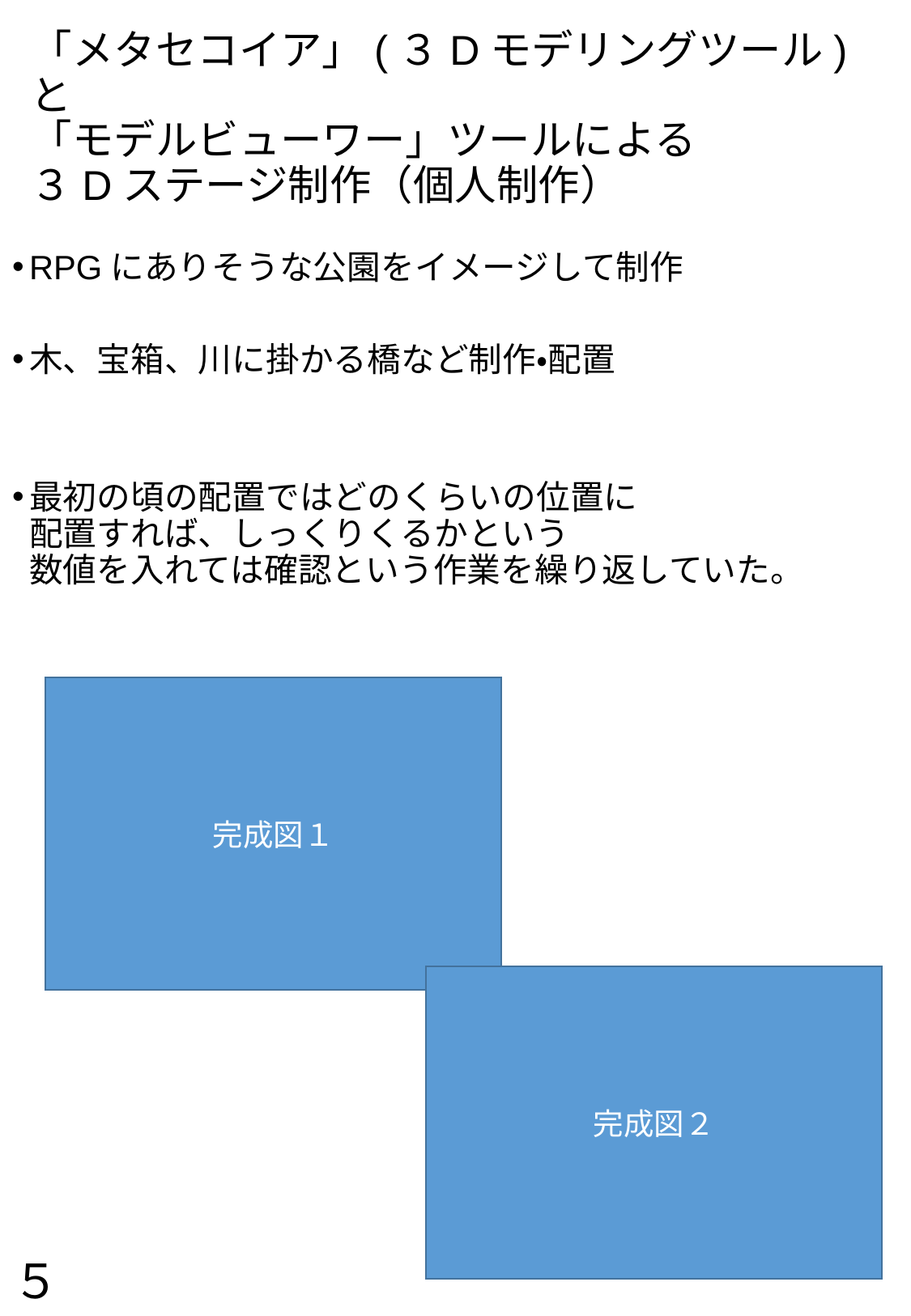

# 「メタセコイア」(３Dモデリングツール)と 「モデルビューワー」ツールによる ３Dステージ制作（個人制作）
RPGにありそうな公園をイメージして制作

木、宝箱、川に掛かる橋など制作・配置

最初の頃の配置ではどのくらいの位置に　　　　　　　配置すれば、しっくりくるかという　　　　　　　　　数値を入れては確認という作業を繰り返していた。
完成図１
完成図２
５